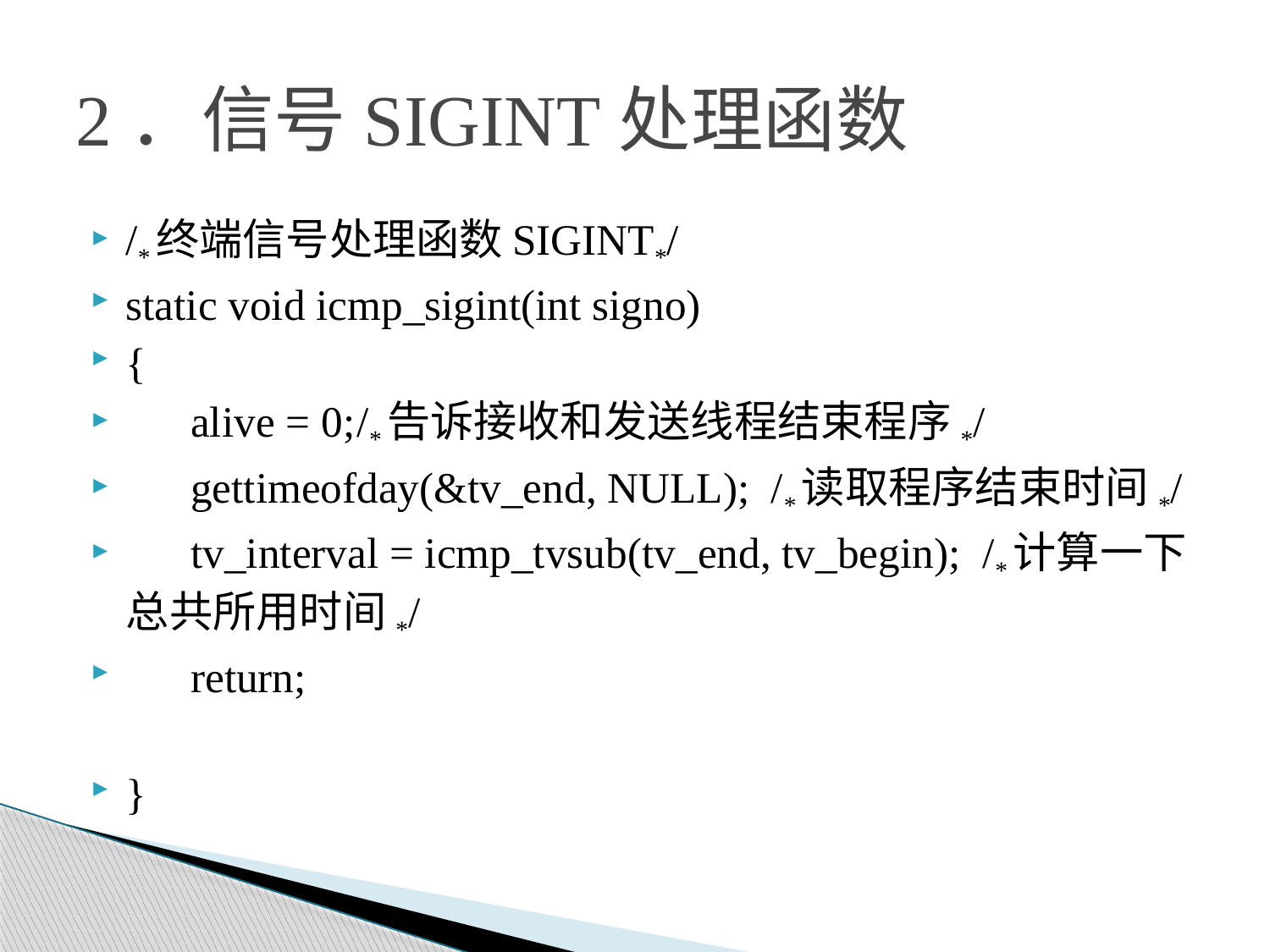

# 2．信号SIGINT处理函数
/*终端信号处理函数SIGINT*/
static void icmp_sigint(int signo)
{
      alive = 0;	/*告诉接收和发送线程结束程序*/
      gettimeofday(&tv_end, NULL);  /*读取程序结束时间*/
      tv_interval = icmp_tvsub(tv_end, tv_begin);  /*计算一下总共所用时间*/
      return;

}